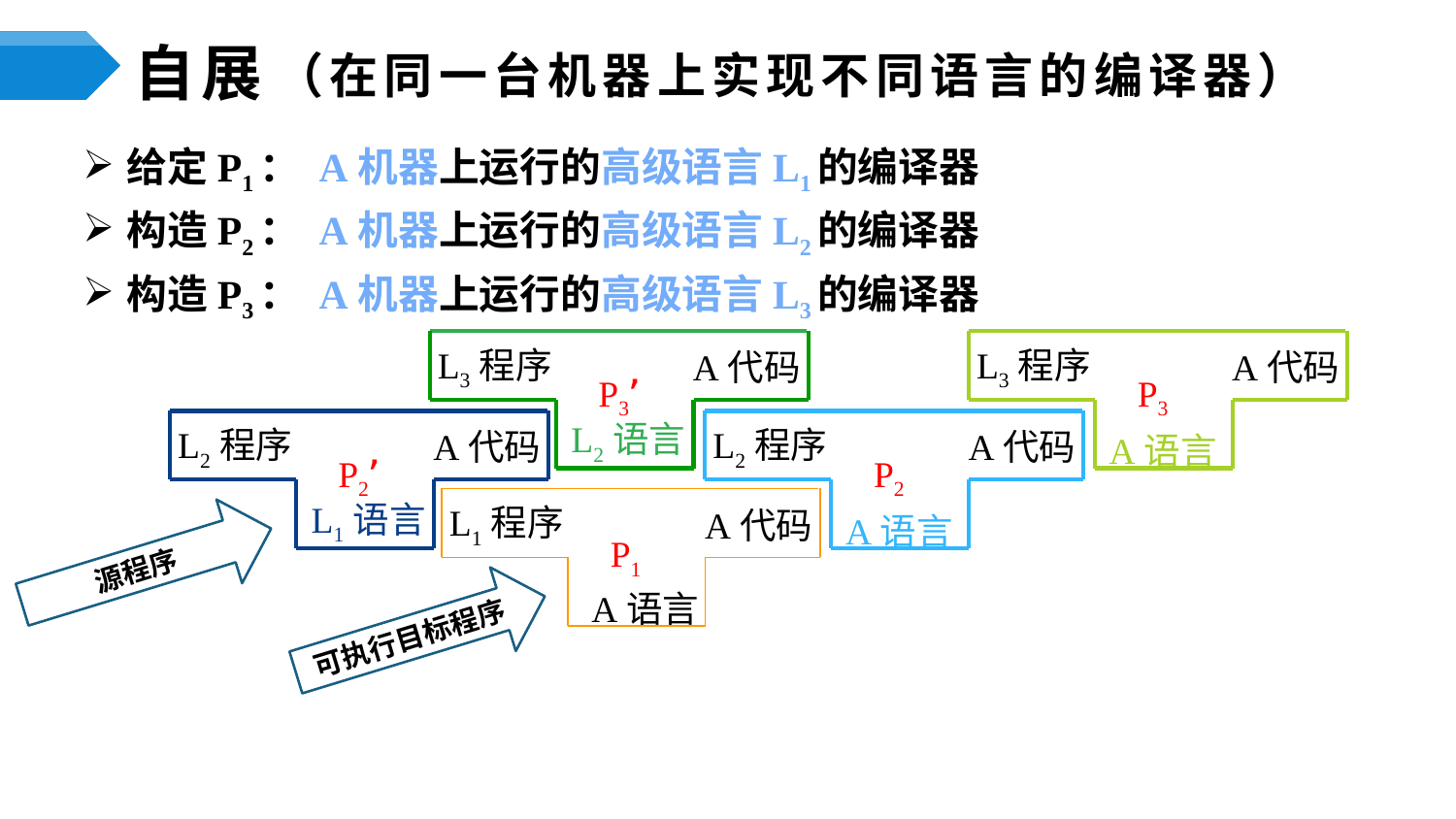

（在同一台机器上实现不同语言的编译器）
# 自展
给定P1： A机器上运行的高级语言L1的编译器
构造P2： A机器上运行的高级语言L2的编译器
构造P3： A机器上运行的高级语言L3的编译器

L3程序
A代码
L2语言
P3’
L3程序
A代码
A语言
P3
L2程序
A代码
L1语言
P2’
L2程序
A代码
A语言
P2
L1程序
A代码
A语言
P1
源程序
可执行目标程序